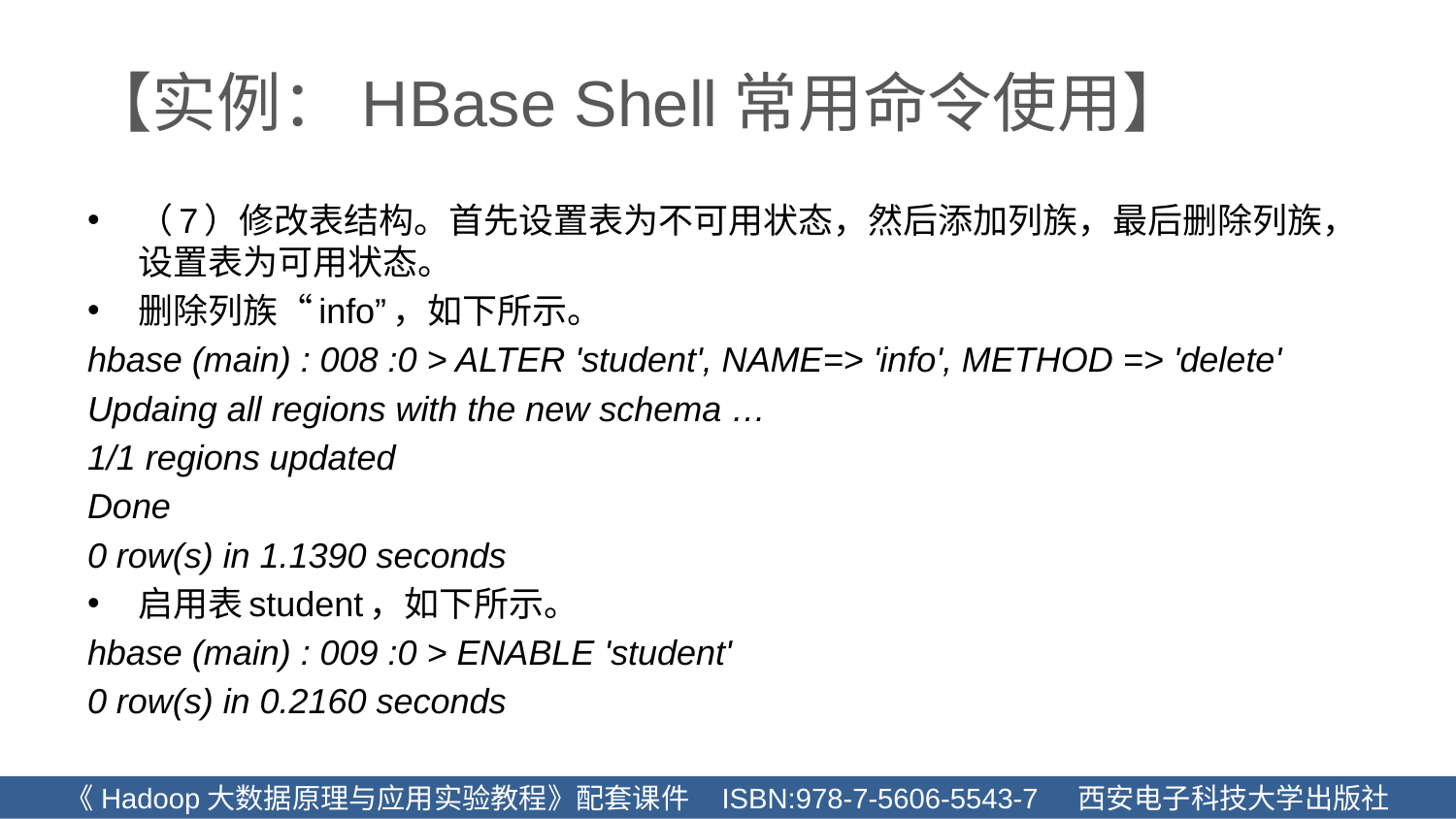

# 【实例：HBase Shell常用命令使用】
（7）修改表结构。首先设置表为不可用状态，然后添加列族，最后删除列族，设置表为可用状态。
删除列族“info”，如下所示。
hbase (main) : 008 :0 > ALTER 'student', NAME=> 'info', METHOD => 'delete'
Updaing all regions with the new schema …
1/1 regions updated
Done
0 row(s) in 1.1390 seconds
启用表student，如下所示。
hbase (main) : 009 :0 > ENABLE 'student'
0 row(s) in 0.2160 seconds